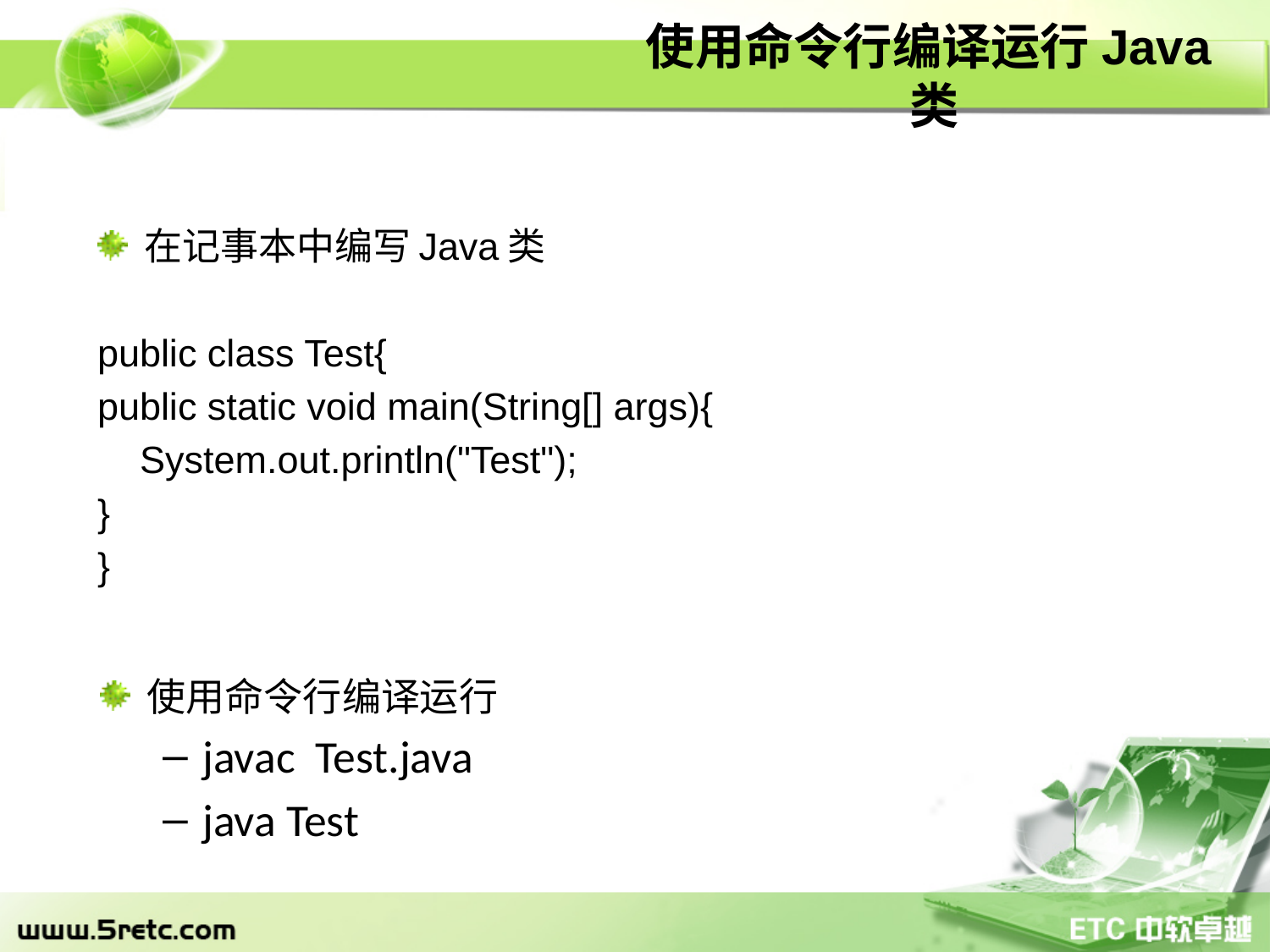

# 使用命令行编译运行Java类
在记事本中编写Java类

public class Test{
public static void main(String[] args){
    System.out.println("Test");
}
}
使用命令行编译运行
javac  Test.java
java Test